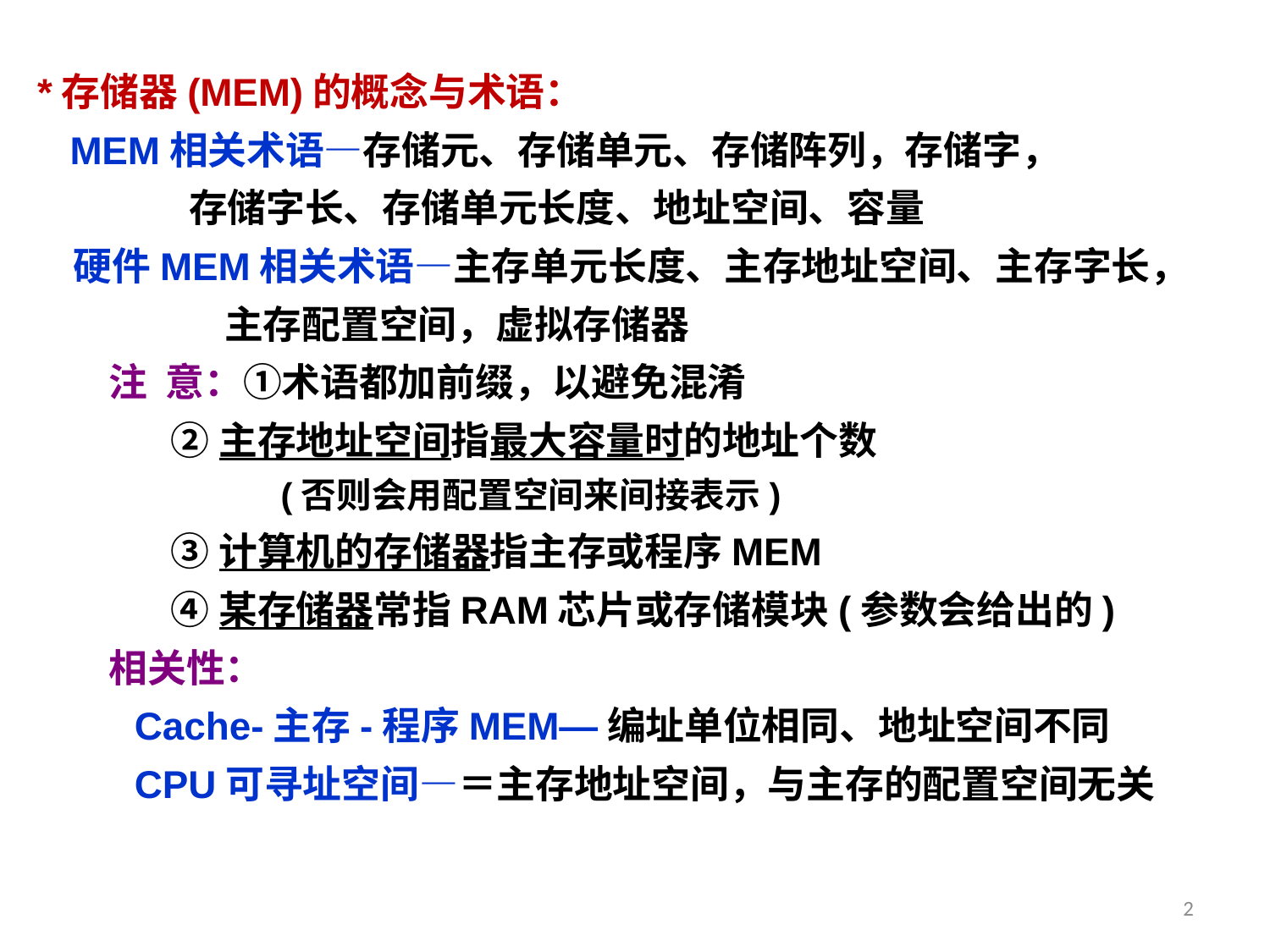

*存储器(MEM)的概念与术语：
   MEM相关术语—存储元、存储单元、存储阵列，存储字，
                存储字长、存储单元长度、地址空间、容量
   硬件MEM相关术语—主存单元长度、主存地址空间、主存字长，
                    主存配置空间，虚拟存储器
       注  意：①术语都加前缀，以避免混淆
               ②主存地址空间指最大容量时的地址个数
                         (否则会用配置空间来间接表示)
               ③计算机的存储器指主存或程序MEM
               ④某存储器常指RAM芯片或存储模块(参数会给出的)
       相关性：
         Cache-主存-程序MEM—编址单位相同、地址空间不同
         CPU可寻址空间—＝主存地址空间，与主存的配置空间无关
2